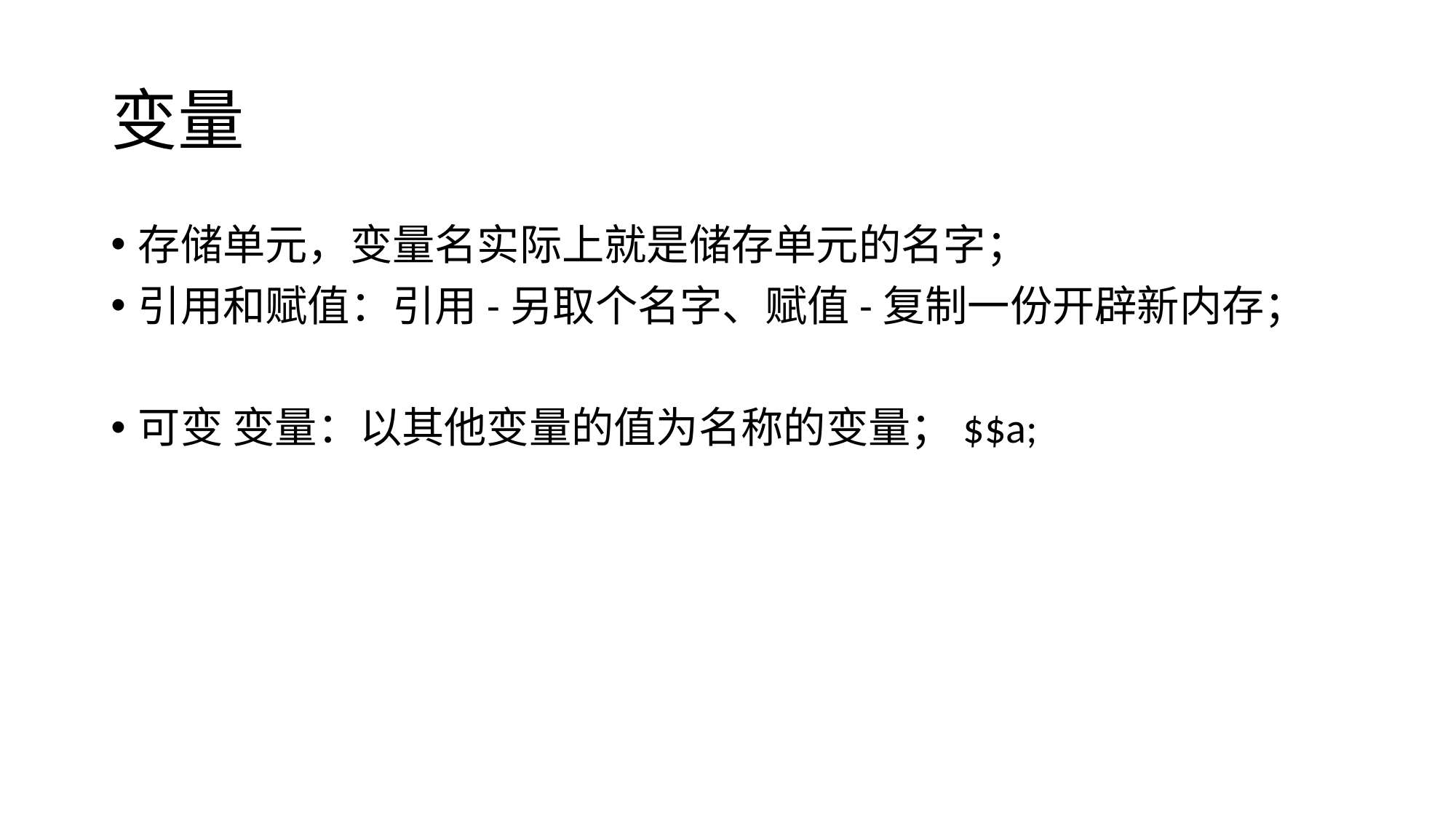

# 变量
存储单元，变量名实际上就是储存单元的名字；
引用和赋值：引用-另取个名字、赋值-复制一份开辟新内存；

可变 变量：以其他变量的值为名称的变量；$$a;